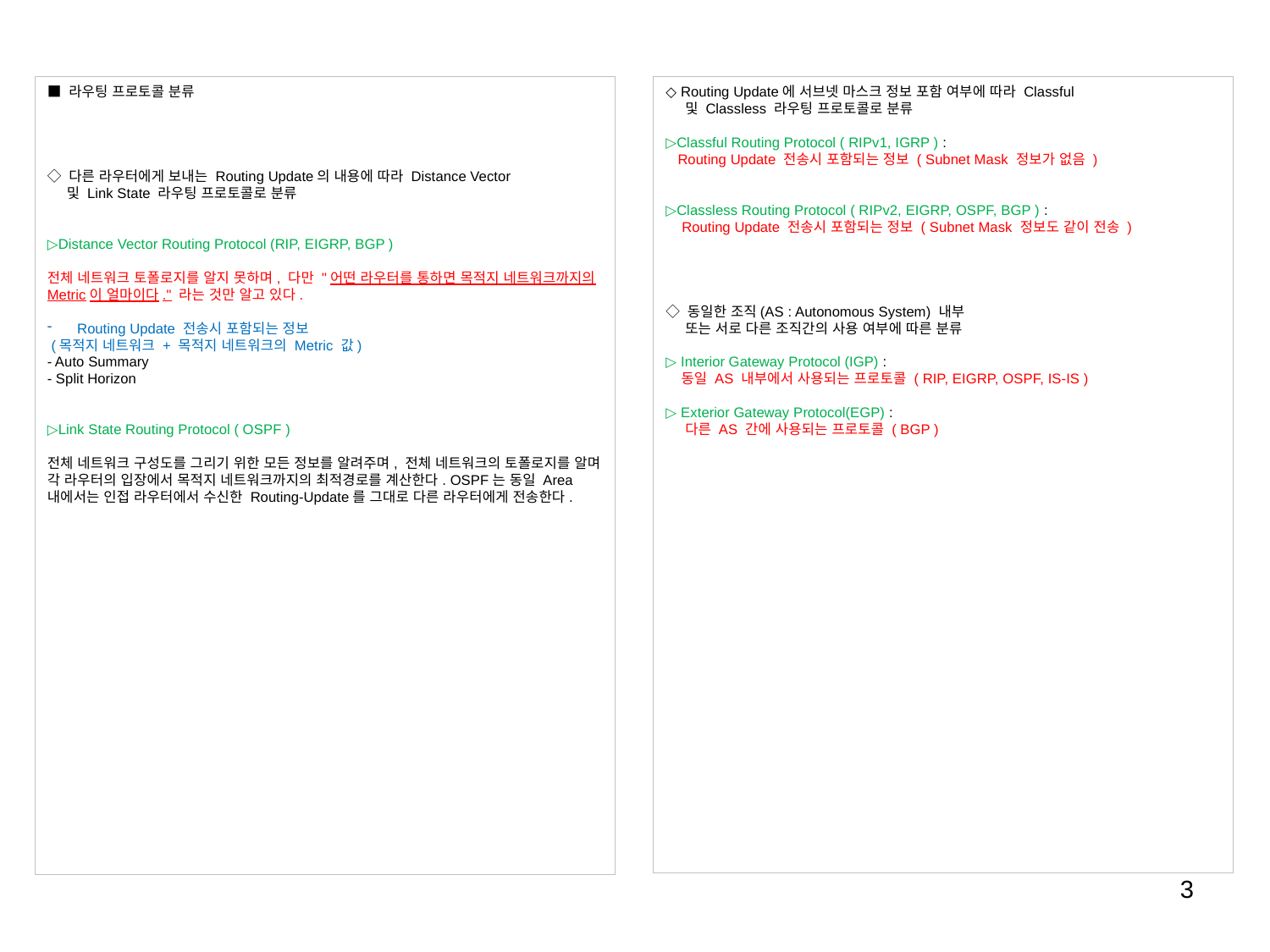

■ 라우팅 프로토콜 분류

◇ 다른 라우터에게 보내는 Routing Update의 내용에 따라 Distance Vector
    및 Link State 라우팅 프로토콜로 분류

▷Distance Vector Routing Protocol (RIP, EIGRP, BGP )

전체 네트워크 토폴로지를 알지 못하며, 다만 "어떤 라우터를 통하면 목적지 네트워크까지의 Metric이 얼마이다." 라는 것만 알고 있다.

Routing Update 전송시 포함되는 정보
 (목적지 네트워크 + 목적지 네트워크의 Metric 값)
- Auto Summary
- Split Horizon

▷Link State Routing Protocol ( OSPF )

전체 네트워크 구성도를 그리기 위한 모든 정보를 알려주며, 전체 네트워크의 토폴로지를 알며 각 라우터의 입장에서 목적지 네트워크까지의 최적경로를 계산한다. OSPF는 동일 Area 내에서는 인접 라우터에서 수신한 Routing-Update를 그대로 다른 라우터에게 전송한다.
◇ Routing Update에 서브넷 마스크 정보 포함 여부에 따라 Classful
    및 Classless 라우팅 프로토콜로 분류

▷Classful Routing Protocol ( RIPv1, IGRP ) :
   Routing Update 전송시 포함되는 정보 ( Subnet Mask 정보가 없음 )

▷Classless Routing Protocol ( RIPv2, EIGRP, OSPF, BGP ) :
    Routing Update 전송시 포함되는 정보 ( Subnet Mask 정보도 같이 전송 )

◇ 동일한 조직(AS : Autonomous System) 내부
    또는 서로 다른 조직간의 사용 여부에 따른 분류

▷ Interior Gateway Protocol (IGP) :
   동일 AS 내부에서 사용되는 프로토콜 ( RIP, EIGRP, OSPF, IS-IS )

▷ Exterior Gateway Protocol(EGP) :
    다른 AS 간에 사용되는 프로토콜 ( BGP )

3